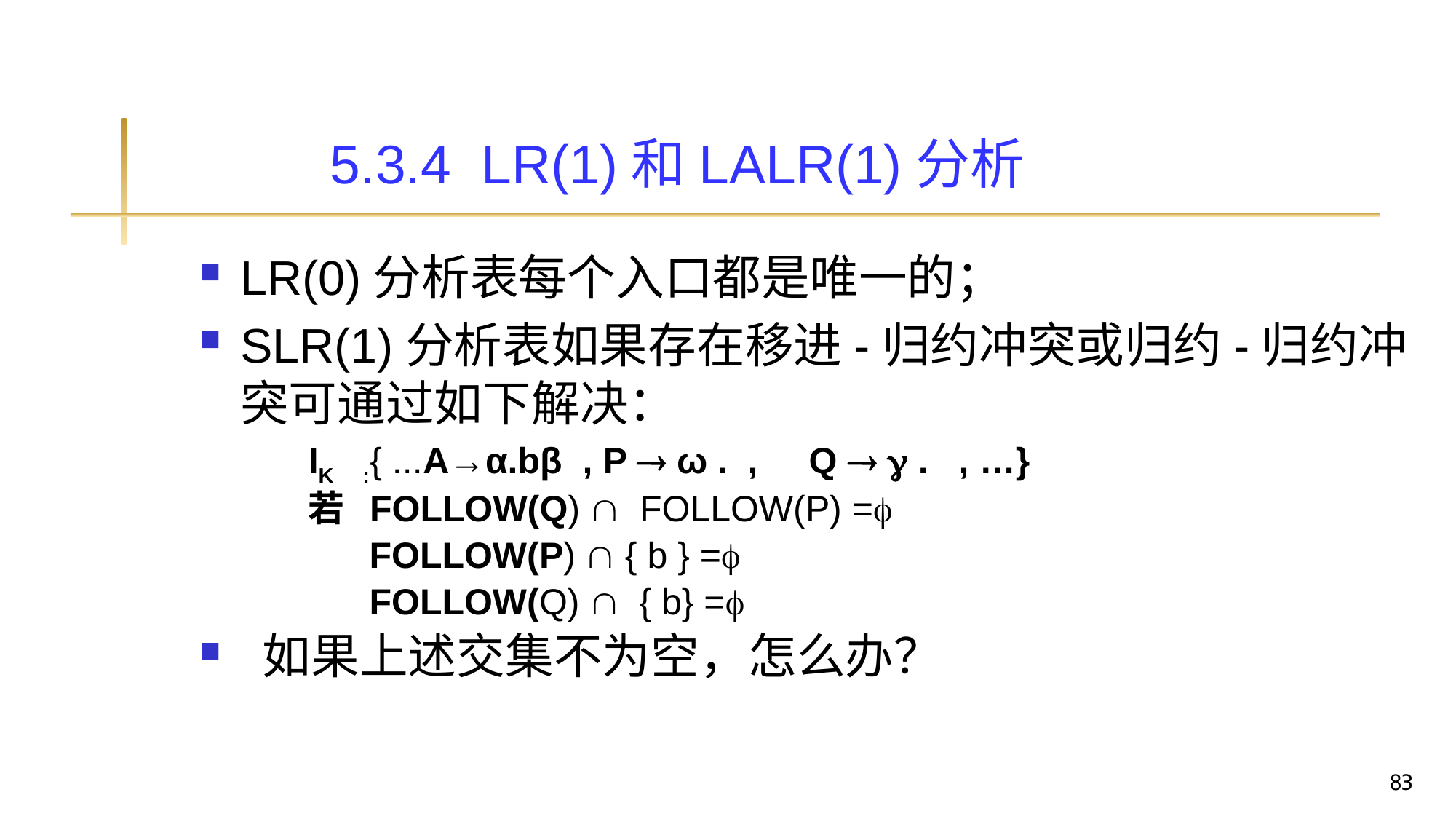

# 5.3.4  LR(1)和LALR(1)分析
LR(0)分析表每个入口都是唯一的；
SLR(1)分析表如果存在移进-归约冲突或归约-归约冲突可通过如下解决：
IK     :{ ...A→α.bβ  , P → ω .  ,     Q → γ .   , …}
若  FOLLOW(Q) ∩  FOLLOW(P) =φ
      FOLLOW(P) ∩ { b } =φ
      FOLLOW(Q) ∩  { b} =φ
 如果上述交集不为空，怎么办？
83